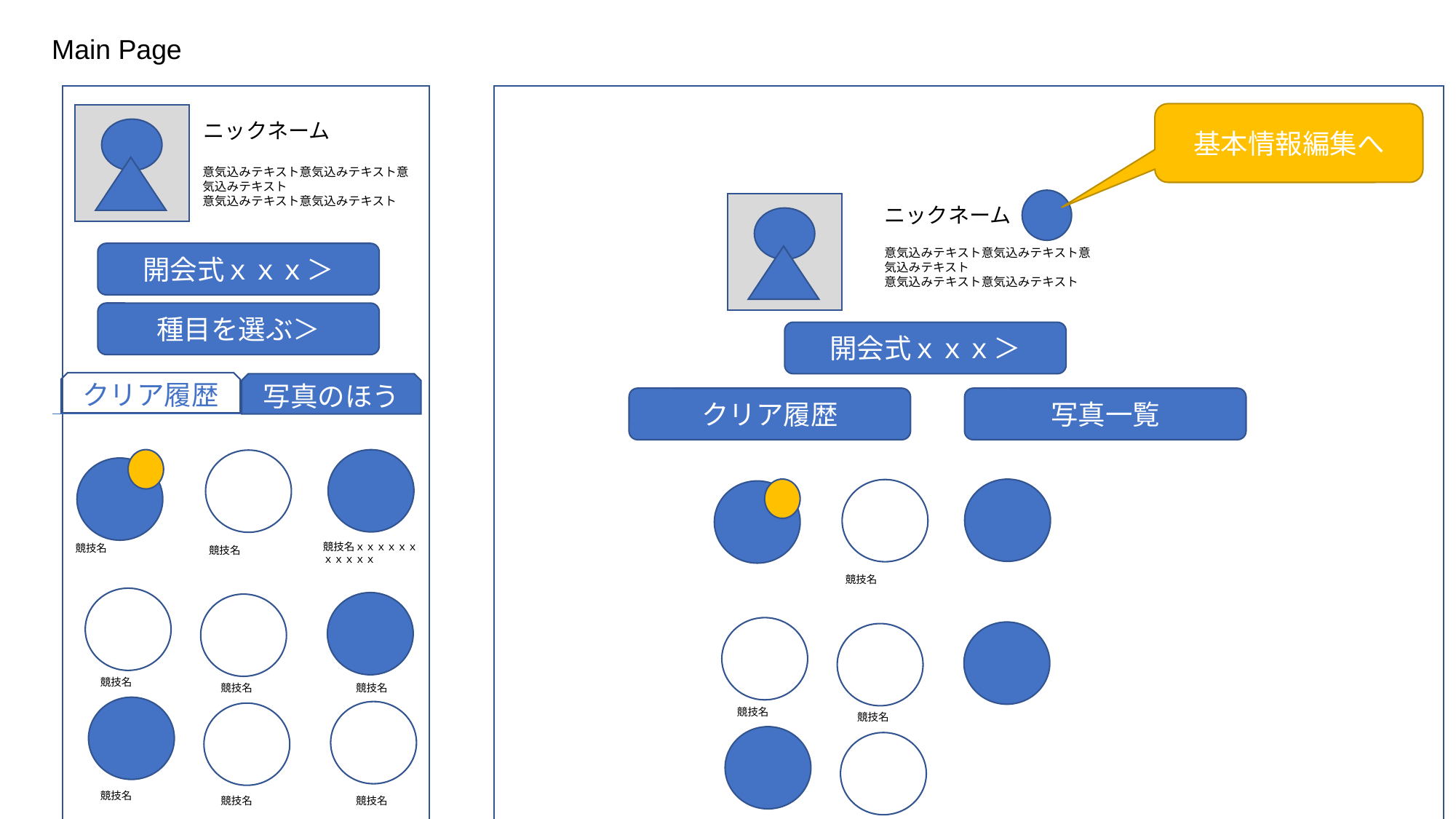

Main Page

基本情報編集へ

ニックネーム
意気込みテキスト意気込みテキスト意気込みテキスト
意気込みテキスト意気込みテキスト

ニックネーム
意気込みテキスト意気込みテキスト意気込みテキスト
意気込みテキスト意気込みテキスト

開会式ｘｘｘ＞
種目を選ぶ＞
開会式ｘｘｘ＞
クリア履歴
写真のほう
クリア履歴
写真一覧

競技名ｘｘｘｘｘｘｘｘｘｘｘ
競技名
競技名
競技名

競技名
競技名
競技名

競技名

競技名

競技名
競技名
競技名
競技名

競技名
競技名
競技名